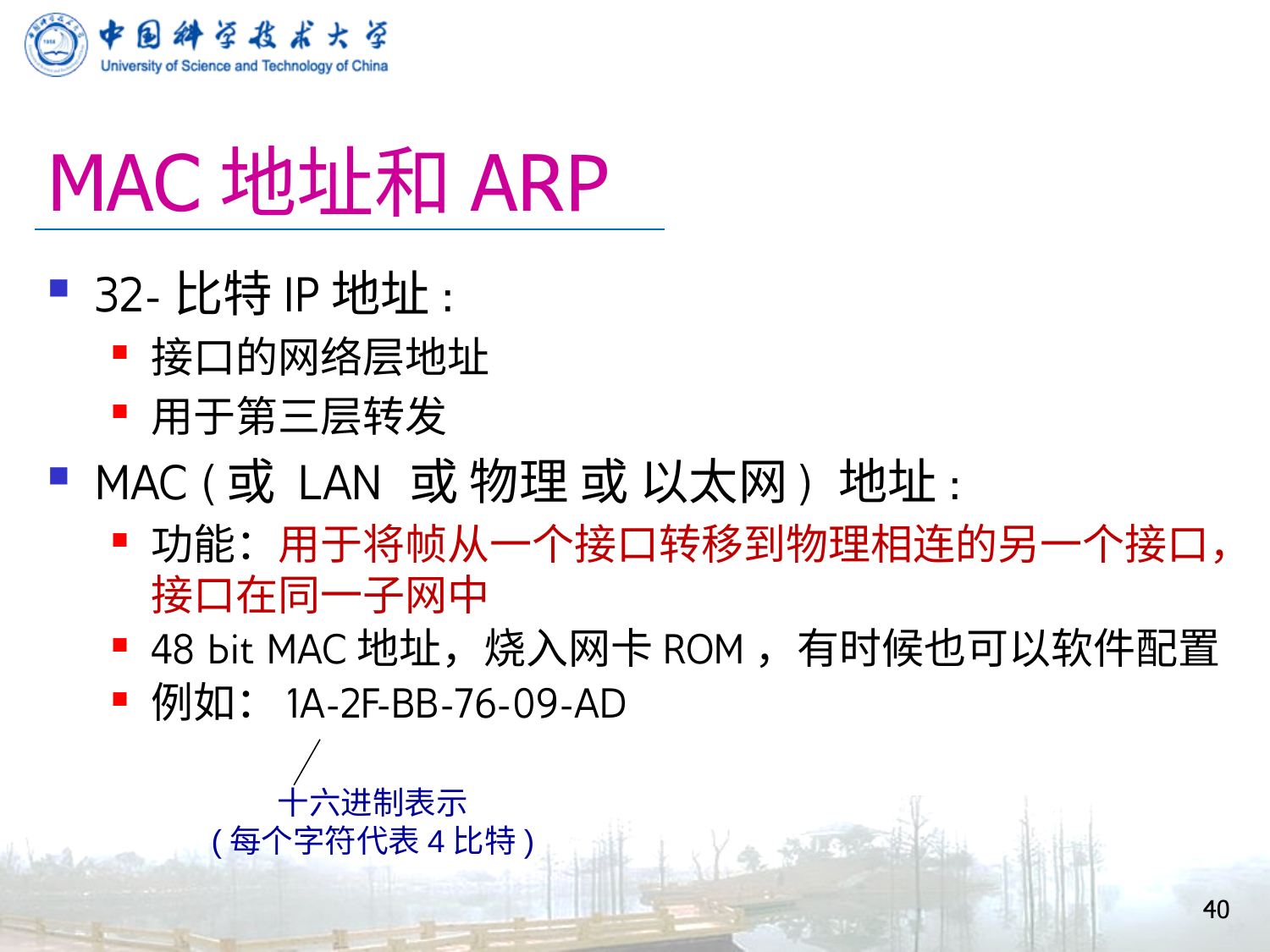

# MAC地址和ARP
32-比特IP地址:
接口的网络层地址
用于第三层转发
MAC (或 LAN 或 物理 或 以太网) 地址:
功能：用于将帧从一个接口转移到物理相连的另一个接口，接口在同一子网中
48 bit MAC地址，烧入网卡ROM，有时候也可以软件配置
例如：1A-2F-BB-76-09-AD

十六进制表示
(每个字符代表4比特)
40